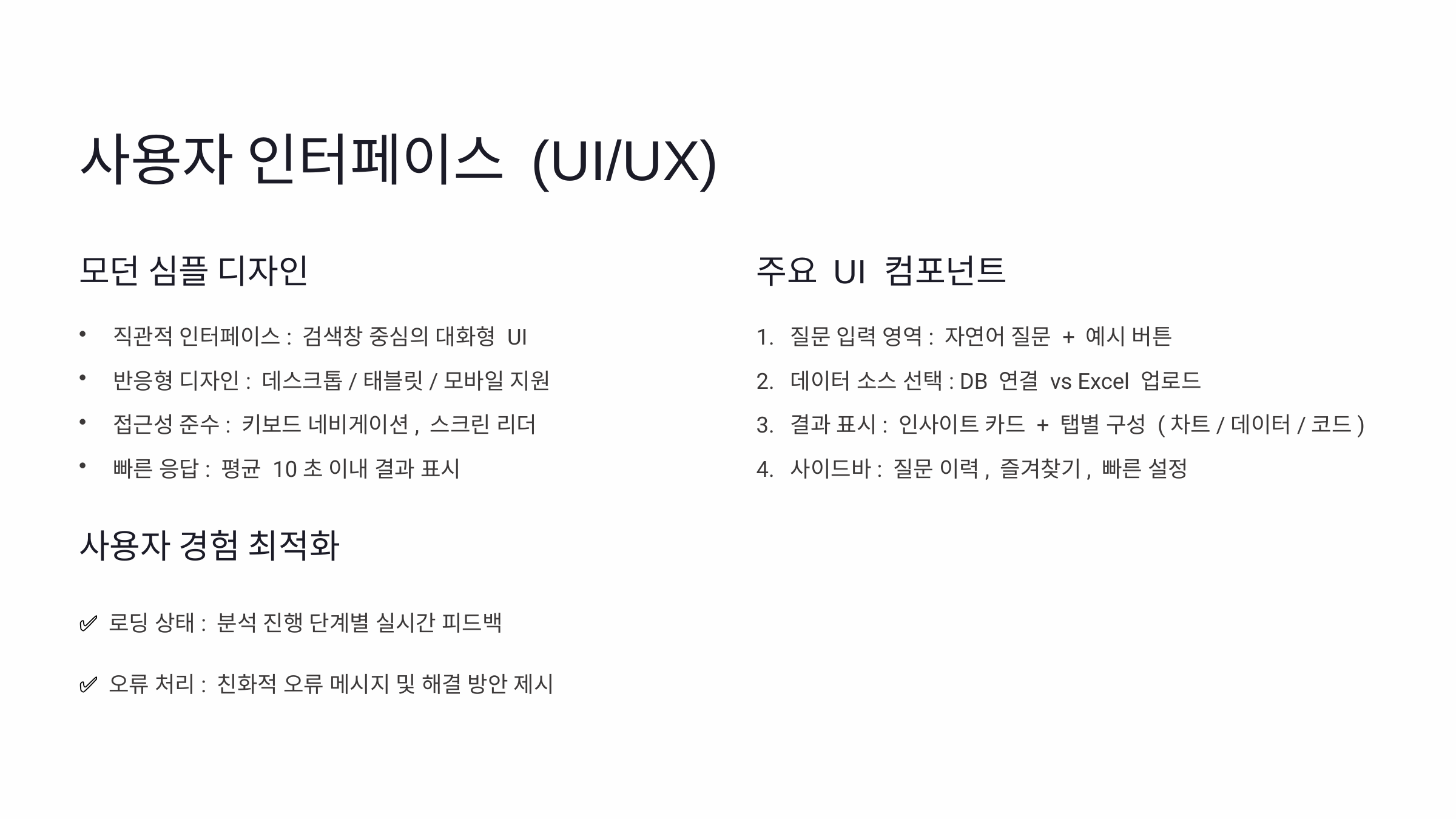

사용자 인터페이스 (UI/UX)
모던 심플 디자인
주요 UI 컴포넌트
직관적 인터페이스: 검색창 중심의 대화형 UI
질문 입력 영역: 자연어 질문 + 예시 버튼
반응형 디자인: 데스크톱/태블릿/모바일 지원
데이터 소스 선택: DB 연결 vs Excel 업로드
접근성 준수: 키보드 네비게이션, 스크린 리더
결과 표시: 인사이트 카드 + 탭별 구성 (차트/데이터/코드)
빠른 응답: 평균 10초 이내 결과 표시
사이드바: 질문 이력, 즐겨찾기, 빠른 설정
사용자 경험 최적화
✅ 로딩 상태: 분석 진행 단계별 실시간 피드백
✅ 오류 처리: 친화적 오류 메시지 및 해결 방안 제시